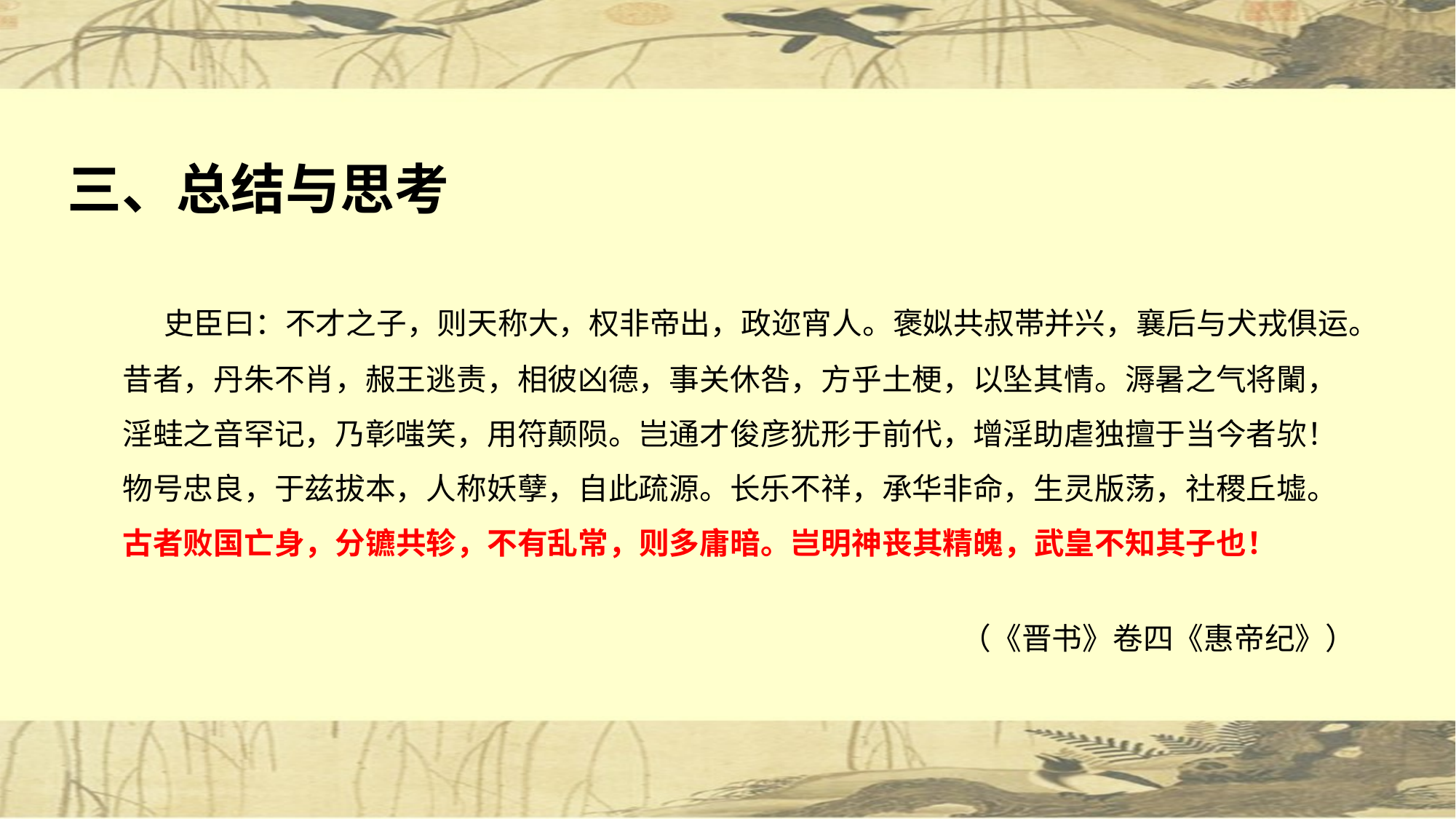

三、总结与思考
    史臣曰：不才之子，则天称大，权非帝出，政迩宵人。褒姒共叔帯并兴，襄后与犬戎俱运。昔者，丹朱不肖，赧王逃责，相彼凶德，事关休咎，方乎土梗，以坠其情。溽暑之气将䦨，淫蛙之音罕记，乃彰嗤笑，用符颠陨。岂通才俊彦犹形于前代，增淫助虐独擅于当今者欤！物号忠良，于兹拔本，人称妖孽，自此疏源。长乐不祥，承华非命，生灵版荡，社稷丘墟。古者败国亡身，分镳共轸，不有乱常，则多庸暗。岂明神丧其精魄，武皇不知其子也！

（《晋书》卷四《惠帝纪》）